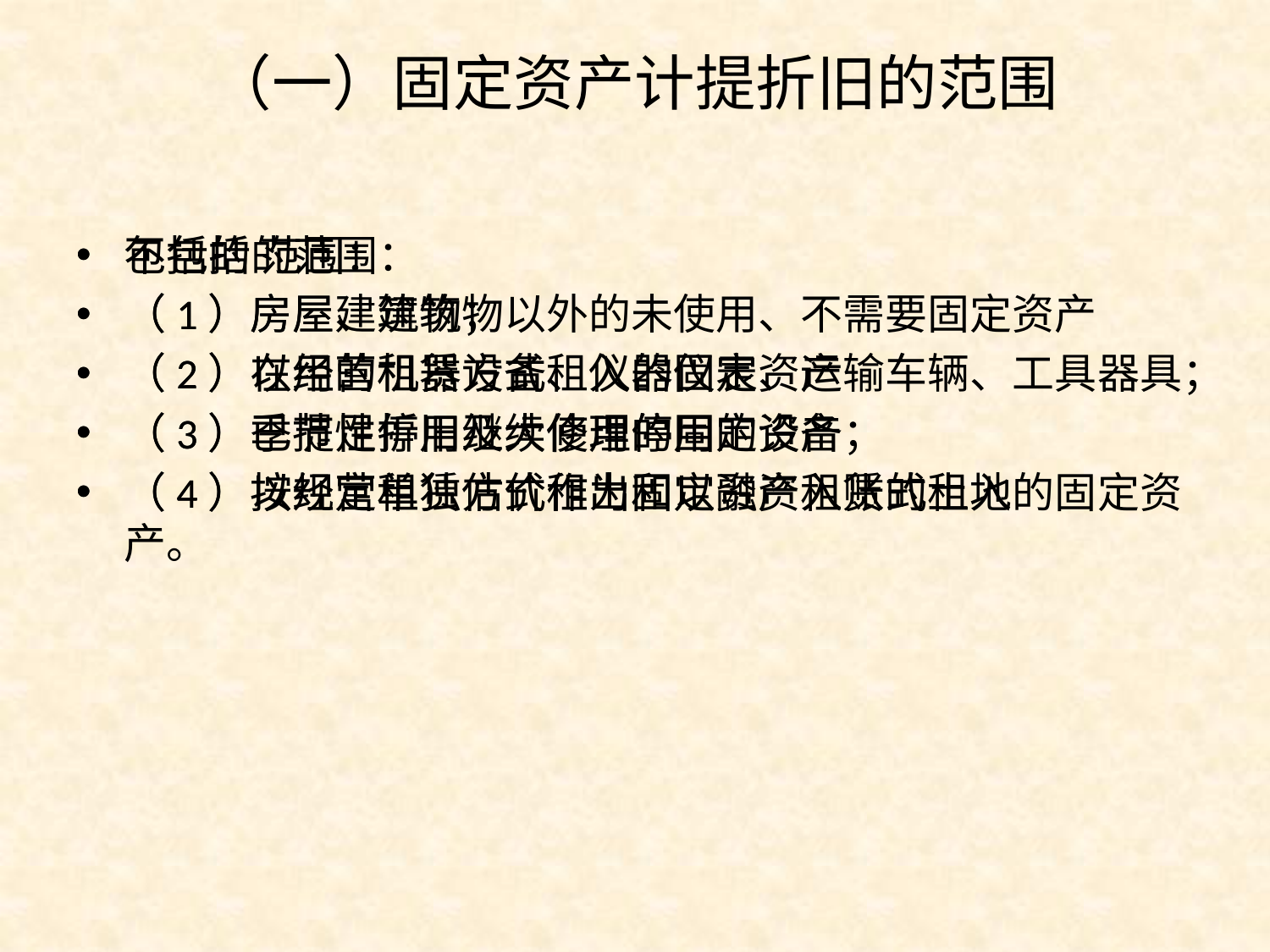

# （一）固定资产计提折旧的范围
包括的 范围：
（1）房屋建筑物；
（2）在用的机器设备、仪器仪表、运输车辆、工具器具；
（3）季节性停用及大修理停用的设备；
（4）以经营租赁方式租出和以融资租赁式租入的固定资产。
不包括的范围：
（1）房屋、建筑物以外的未使用、不需要固定资产
（2）以经营租赁方式租入的固定资产
（3）已提足折旧继续使用的固定资产
（4）按规定单独估价作为固定资产入账的土地